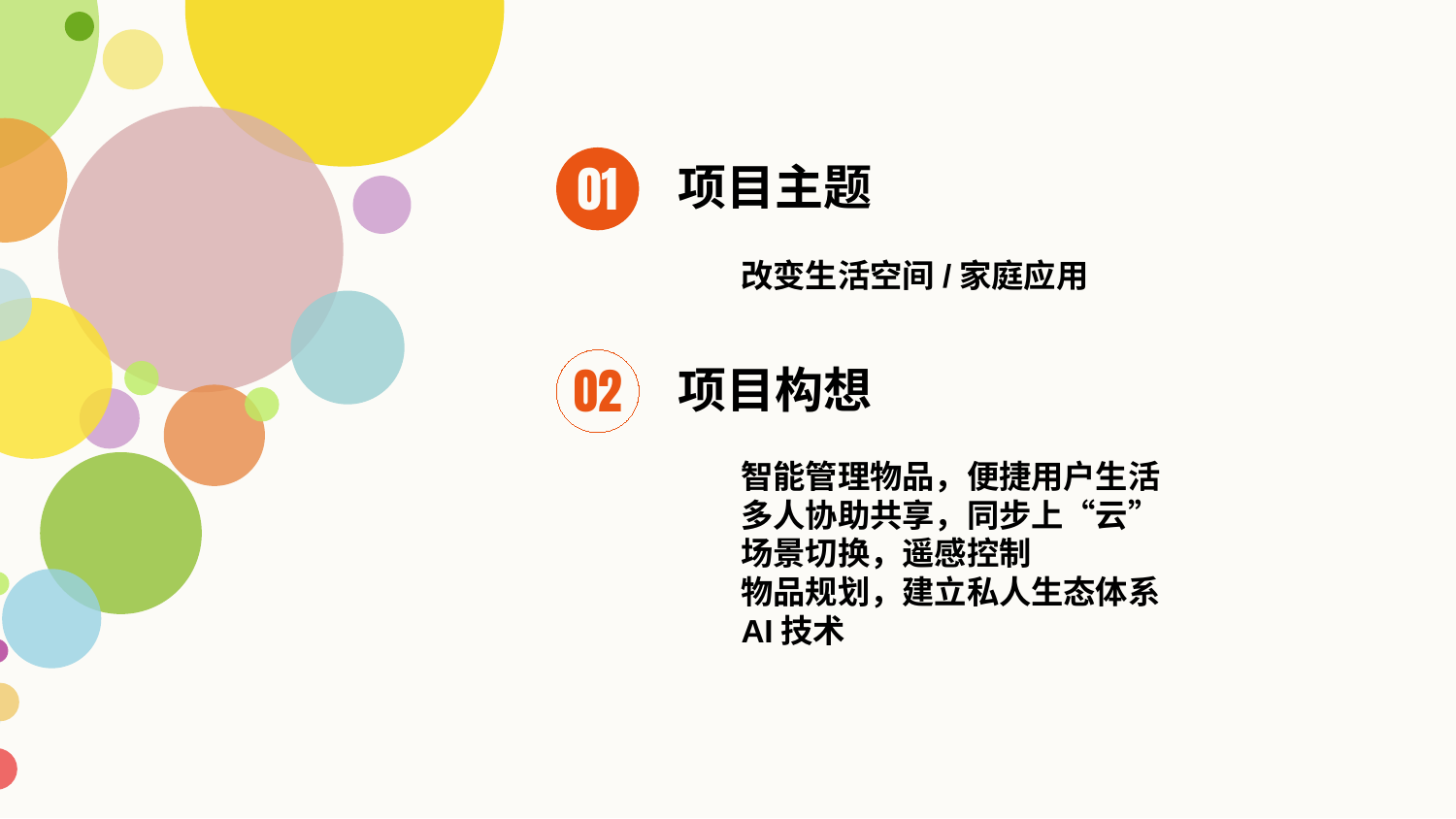

项目主题
01

改变生活空间/家庭应用

项目构想

02

智能管理物品，便捷用户生活
多人协助共享，同步上“云”
场景切换，遥感控制
物品规划，建立私人生态体系
AI技术